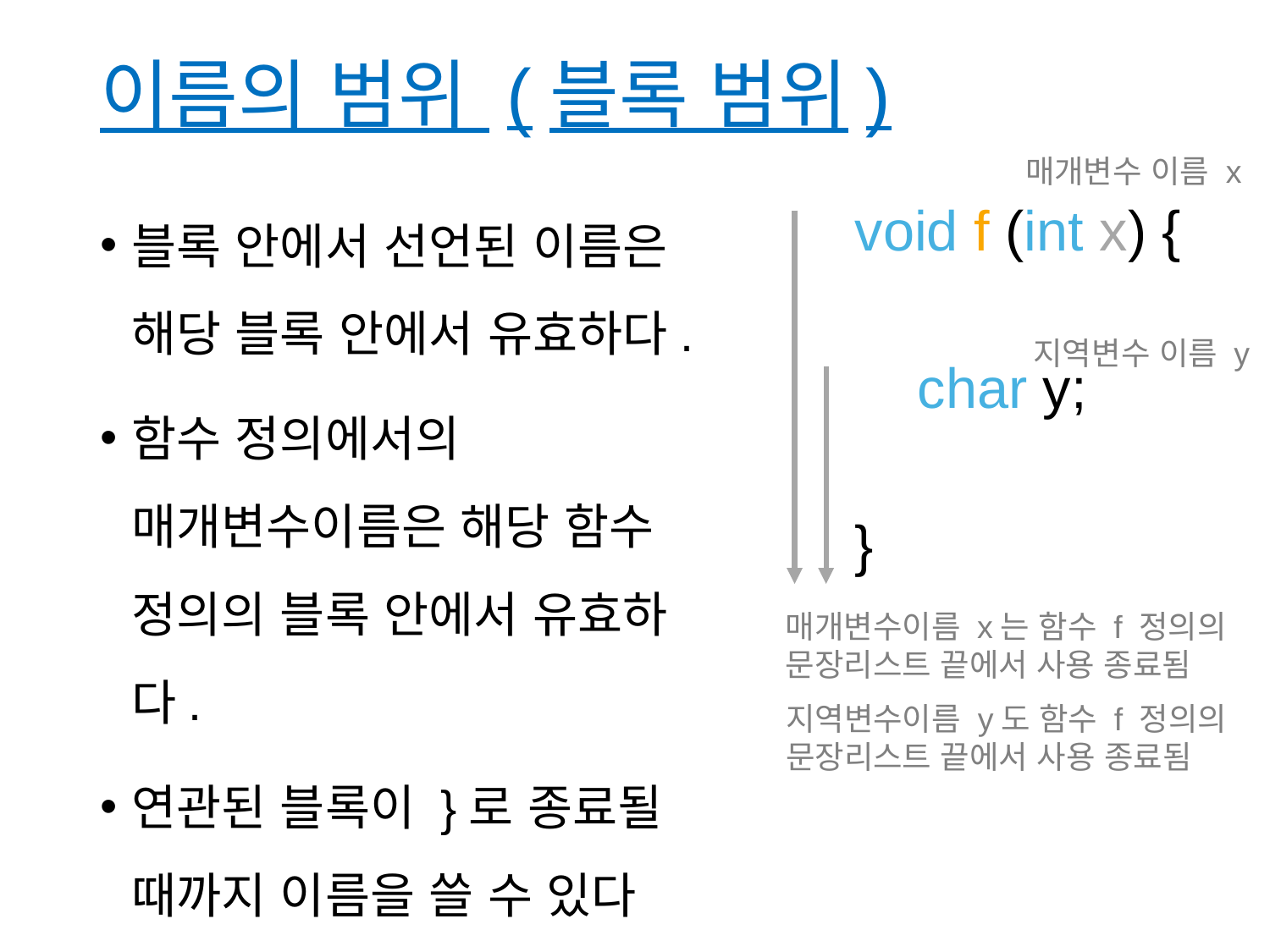

# 이름의 범위 (블록 범위)
매개변수 이름 x
블록 안에서 선언된 이름은 해당 블록 안에서 유효하다.
함수 정의에서의 매개변수이름은 해당 함수 정의의 블록 안에서 유효하다.
연관된 블록이 }로 종료될 때까지 이름을 쓸 수 있다
void f (int x) {

    char y;

}

지역변수 이름 y
매개변수이름 x는 함수 f 정의의
문장리스트 끝에서 사용 종료됨
지역변수이름 y도 함수 f 정의의
문장리스트 끝에서 사용 종료됨